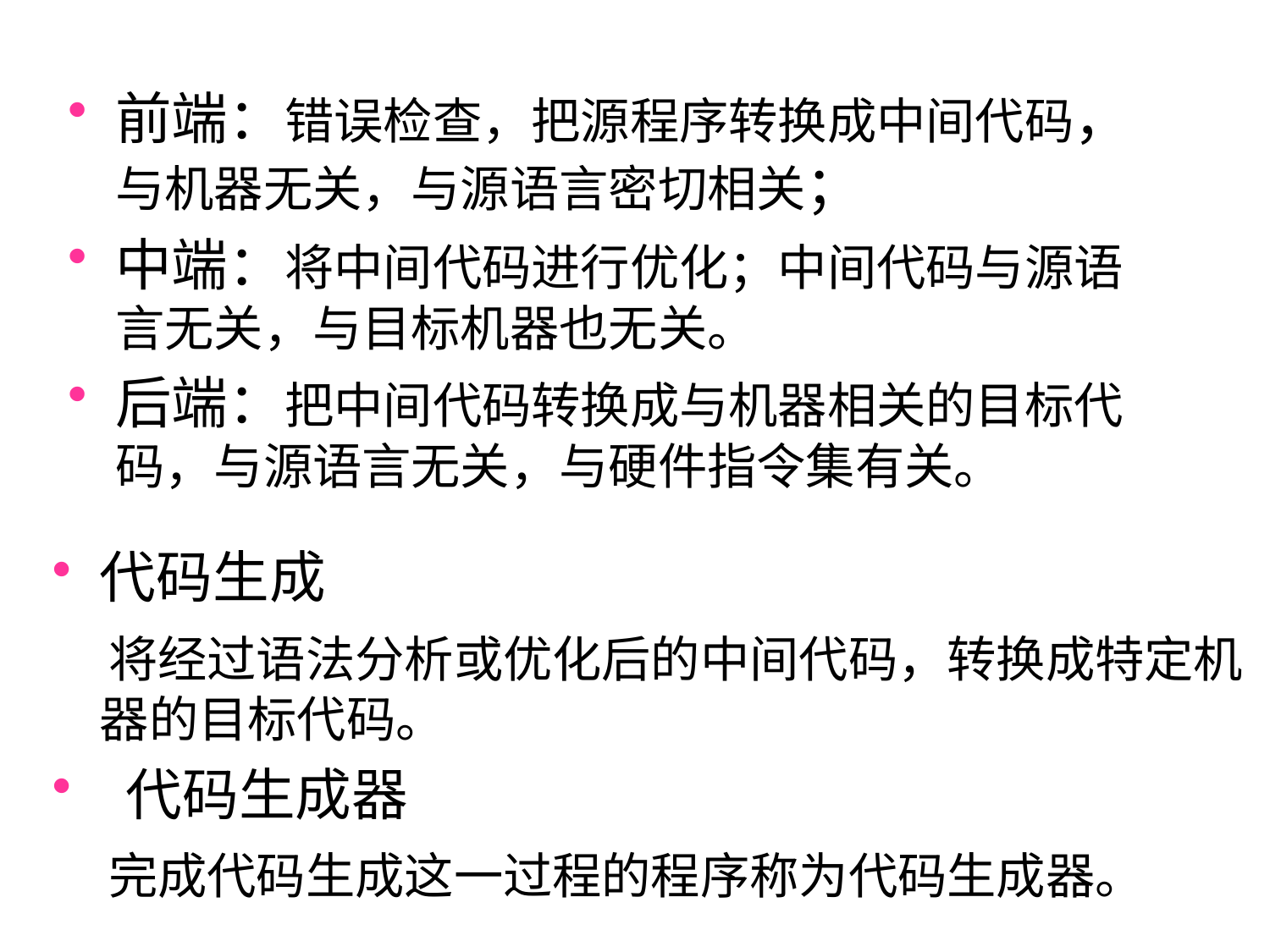

前端：错误检查，把源程序转换成中间代码，与机器无关，与源语言密切相关；
中端：将中间代码进行优化；中间代码与源语言无关，与目标机器也无关。
后端：把中间代码转换成与机器相关的目标代码，与源语言无关，与硬件指令集有关。

代码生成
　将经过语法分析或优化后的中间代码，转换成特定机器的目标代码。
 代码生成器
　完成代码生成这一过程的程序称为代码生成器。